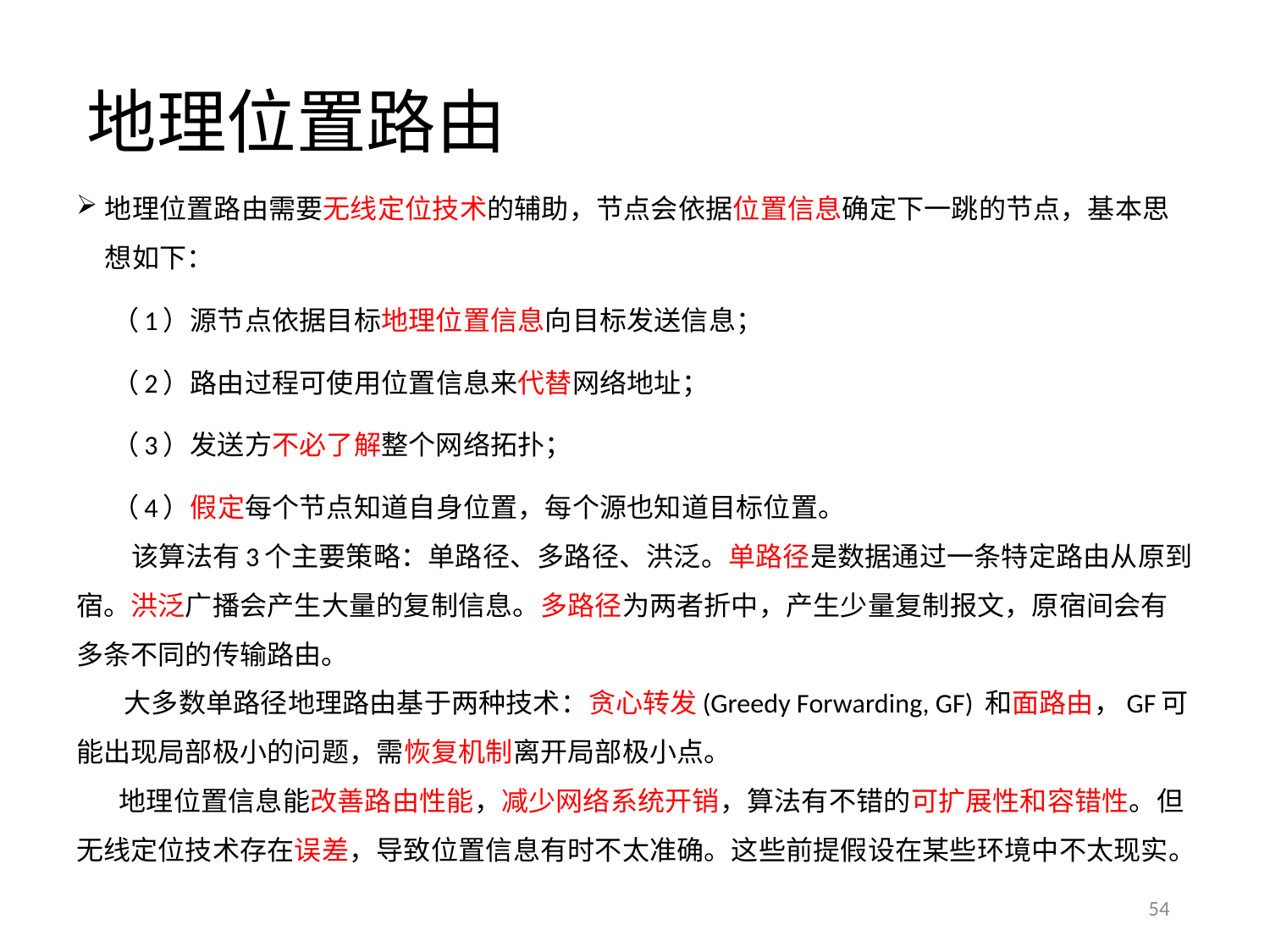

# 地理位置路由
地理位置路由需要无线定位技术的辅助，节点会依据位置信息确定下一跳的节点，基本思想如下：
     （1）源节点依据目标地理位置信息向目标发送信息；
     （2）路由过程可使用位置信息来代替网络地址；
     （3）发送方不必了解整个网络拓扑；
     （4）假定每个节点知道自身位置，每个源也知道目标位置。
         该算法有3个主要策略：单路径、多路径、洪泛。单路径是数据通过一条特定路由从原到宿。洪泛广播会产生大量的复制信息。多路径为两者折中，产生少量复制报文，原宿间会有多条不同的传输路由。
       大多数单路径地理路由基于两种技术：贪心转发(Greedy Forwarding, GF) 和面路由，GF可能出现局部极小的问题，需恢复机制离开局部极小点。
       地理位置信息能改善路由性能，减少网络系统开销，算法有不错的可扩展性和容错性。但无线定位技术存在误差，导致位置信息有时不太准确。这些前提假设在某些环境中不太现实。
54